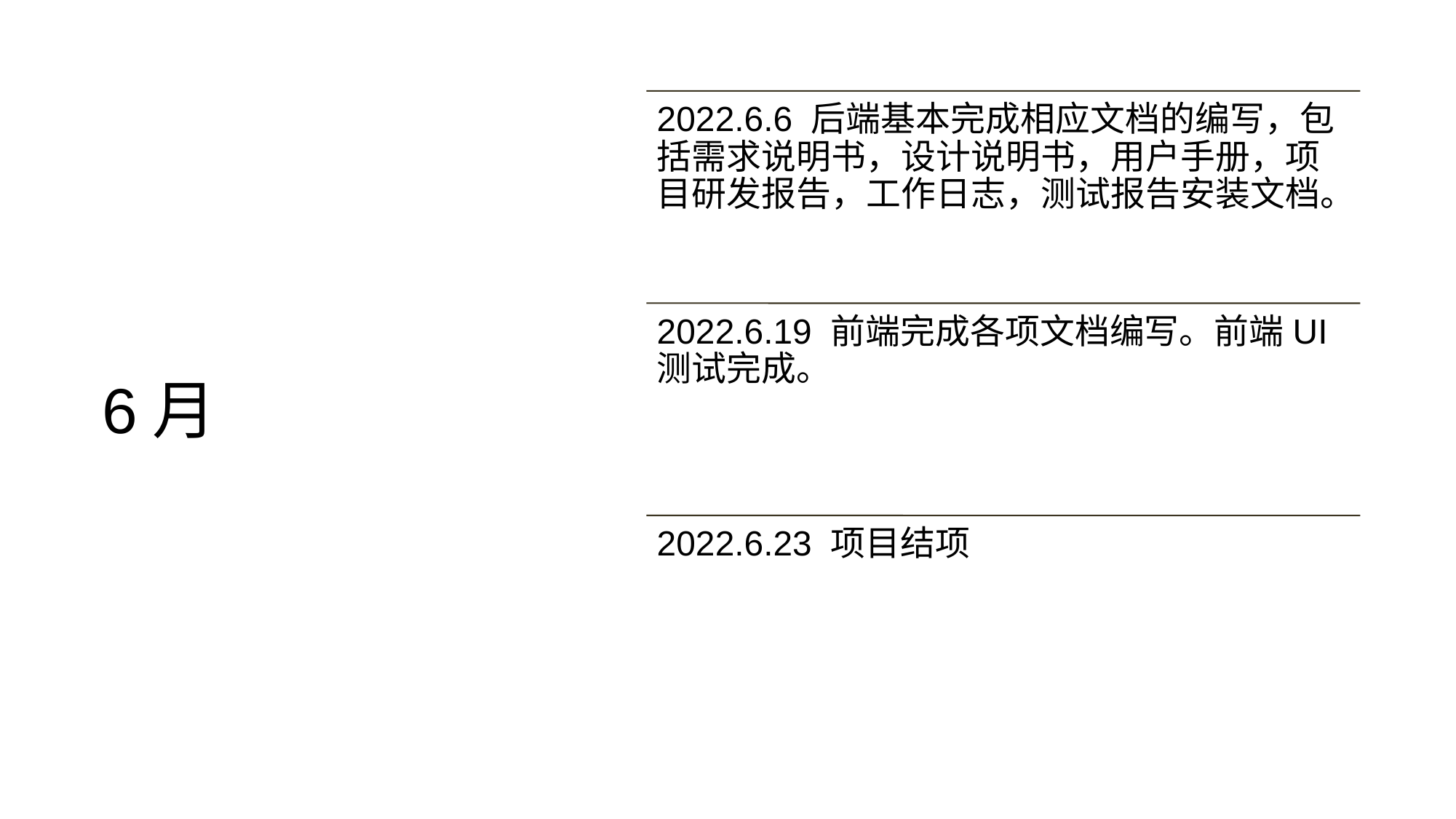

2022.6.6 后端基本完成相应文档的编写，包括需求说明书，设计说明书，用户手册，项目研发报告，工作日志，测试报告安装文档。
2022.6.19 前端完成各项文档编写。前端UI测试完成。
2022.6.23 项目结项
# 6月